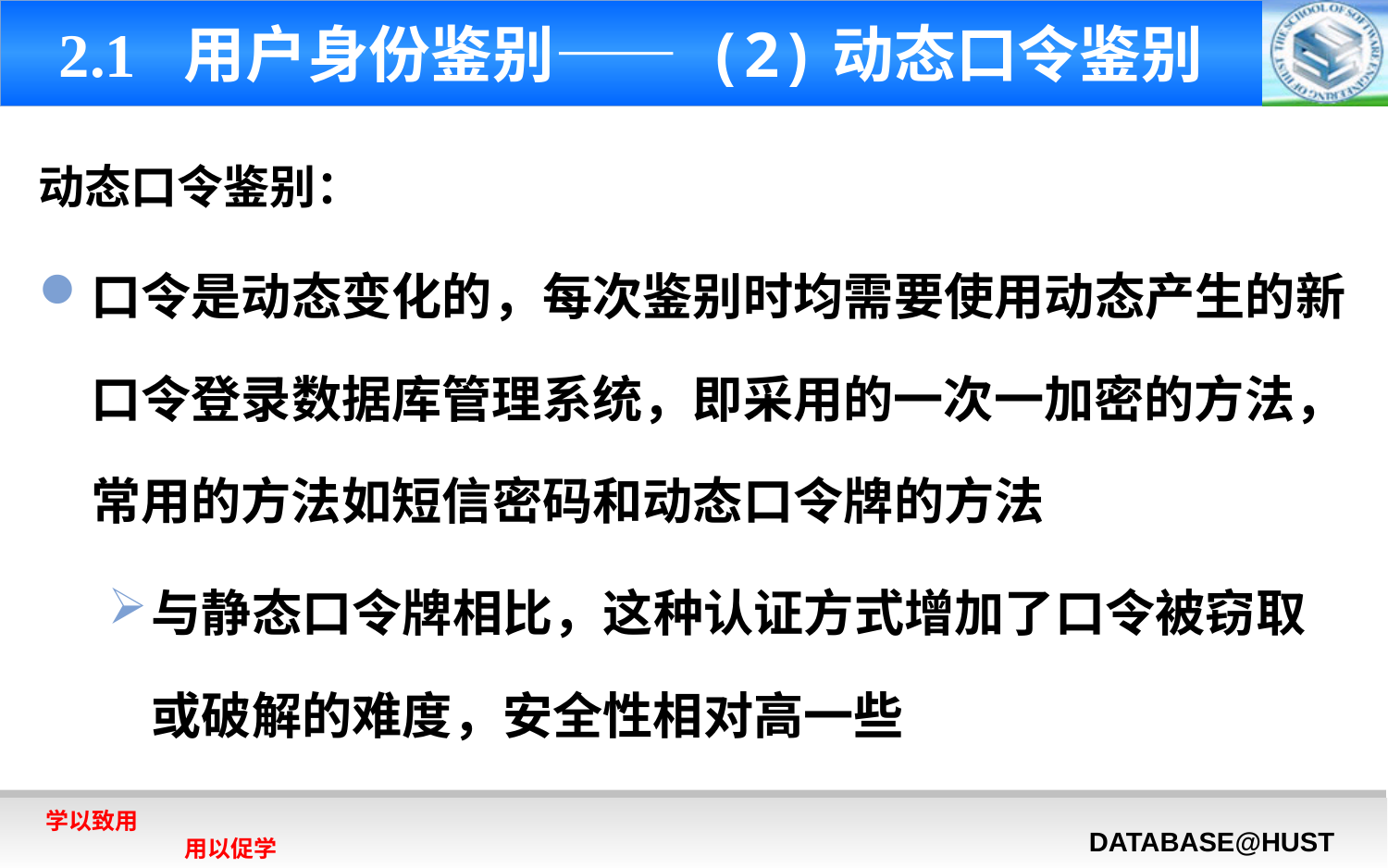

# 2.1  用户身份鉴别—— (2)动态口令鉴别
动态口令鉴别：
口令是动态变化的，每次鉴别时均需要使用动态产生的新口令登录数据库管理系统，即采用的一次一加密的方法，常用的方法如短信密码和动态口令牌的方法
与静态口令牌相比，这种认证方式增加了口令被窃取或破解的难度，安全性相对高一些